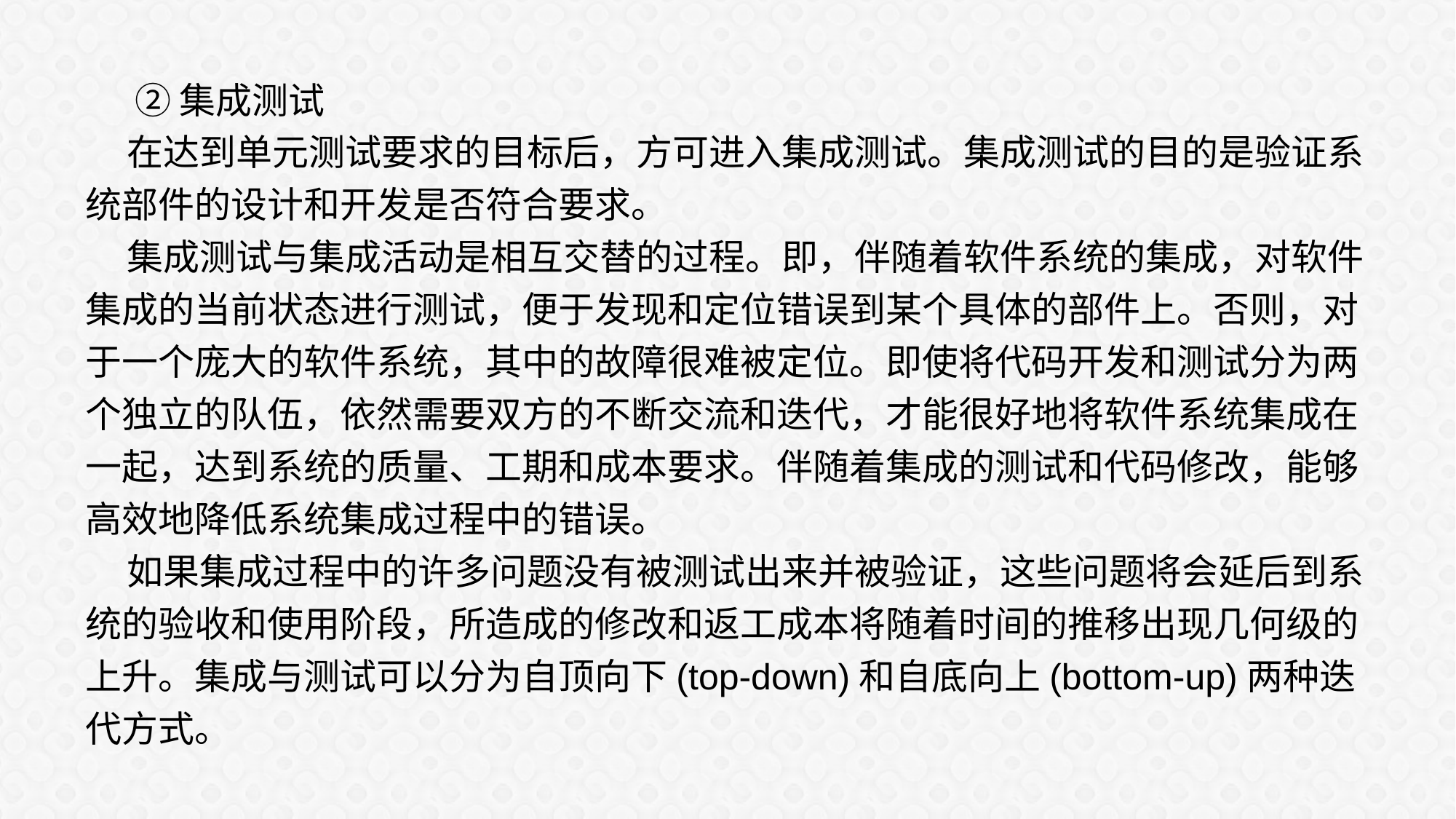

②集成测试
    在达到单元测试要求的目标后，方可进入集成测试。集成测试的目的是验证系统部件的设计和开发是否符合要求。
    集成测试与集成活动是相互交替的过程。即，伴随着软件系统的集成，对软件集成的当前状态进行测试，便于发现和定位错误到某个具体的部件上。否则，对于一个庞大的软件系统，其中的故障很难被定位。即使将代码开发和测试分为两个独立的队伍，依然需要双方的不断交流和迭代，才能很好地将软件系统集成在一起，达到系统的质量、工期和成本要求。伴随着集成的测试和代码修改，能够高效地降低系统集成过程中的错误。
    如果集成过程中的许多问题没有被测试出来并被验证，这些问题将会延后到系统的验收和使用阶段，所造成的修改和返工成本将随着时间的推移出现几何级的上升。集成与测试可以分为自顶向下(top-down)和自底向上(bottom-up)两种迭代方式。